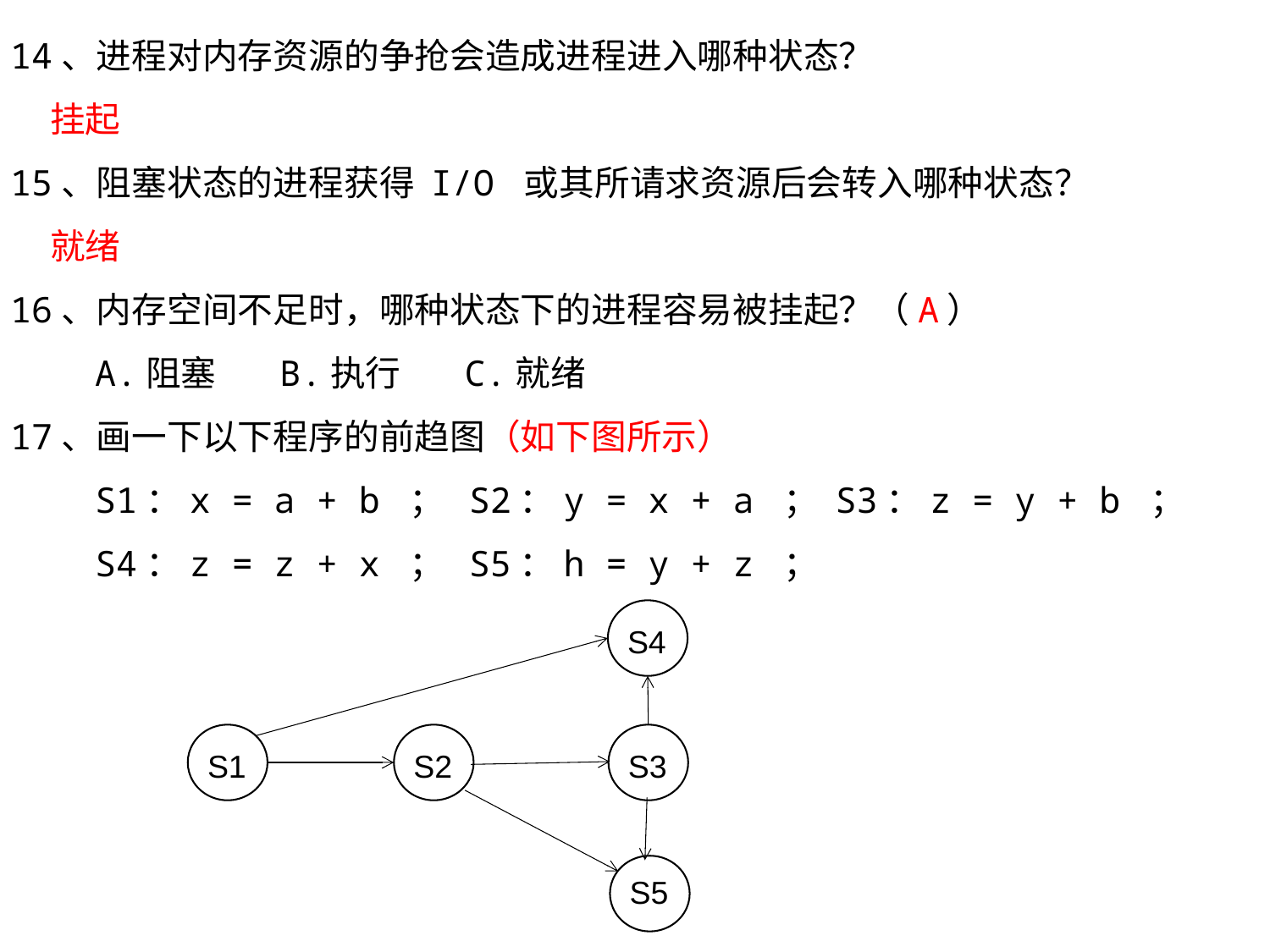

14、进程对内存资源的争抢会造成进程进入哪种状态？
    挂起
15、阻塞状态的进程获得 I/O 或其所请求资源后会转入哪种状态？
    就绪
16、内存空间不足时，哪种状态下的进程容易被挂起？（A）
    A.阻塞       B.执行       C.就绪
17、画一下以下程序的前趋图（如下图所示）
    S1：x = a + b ；  S2：y = x + a ； S3：z = y + b ；
    S4：z = z + x ；  S5：h = y + z ；

S4

S1
S2
S3

S5